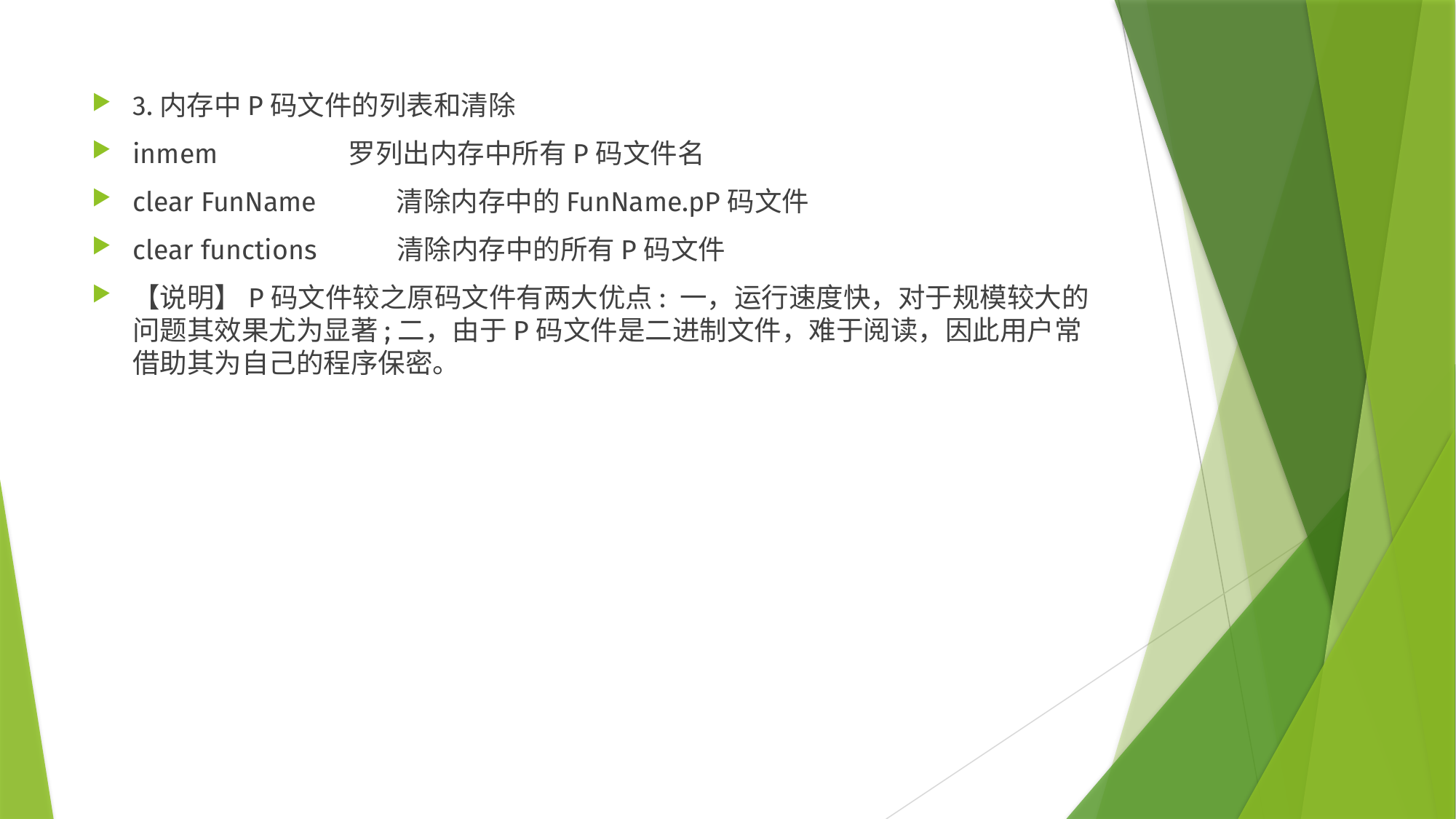

3.内存中P码文件的列表和清除
inmem                 罗列出内存中所有P码文件名
clear FunName          清除内存中的FunName.pP码文件
clear functions          清除内存中的所有P码文件
【说明】P码文件较之原码文件有两大优点: 一，运行速度快，对于规模较大的问题其效果尤为显著;二，由于P码文件是二进制文件，难于阅读，因此用户常借助其为自己的程序保密。